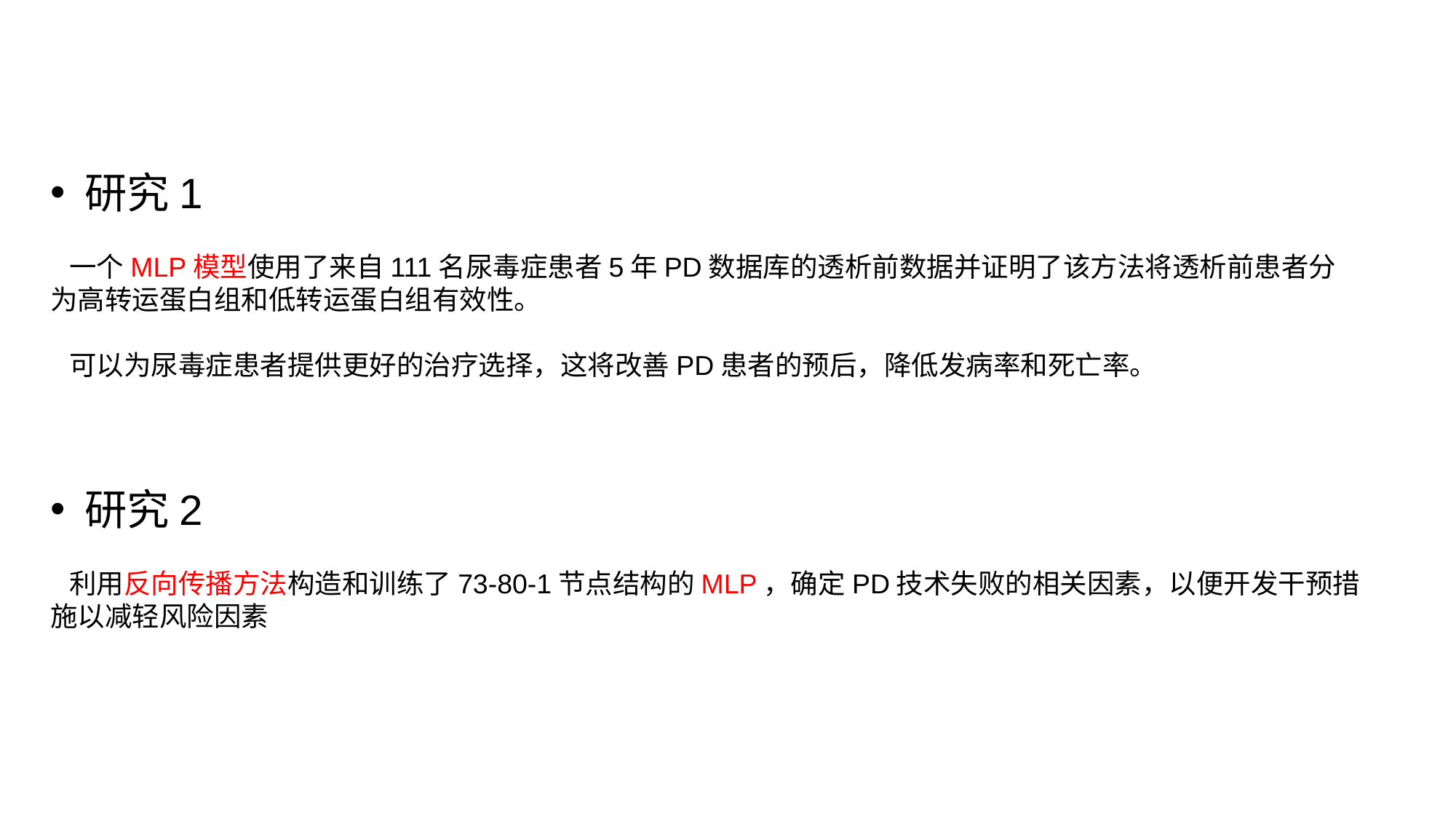

研究1

  一个MLP模型使用了来自111名尿毒症患者5年PD数据库的透析前数据并证明了该方法将透析前患者分为高转运蛋白组和低转运蛋白组有效性。

  可以为尿毒症患者提供更好的治疗选择，这将改善PD患者的预后，降低发病率和死亡率。

研究2

  利用反向传播方法构造和训练了73-80-1节点结构的MLP，确定PD技术失败的相关因素，以便开发干预措施以减轻风险因素